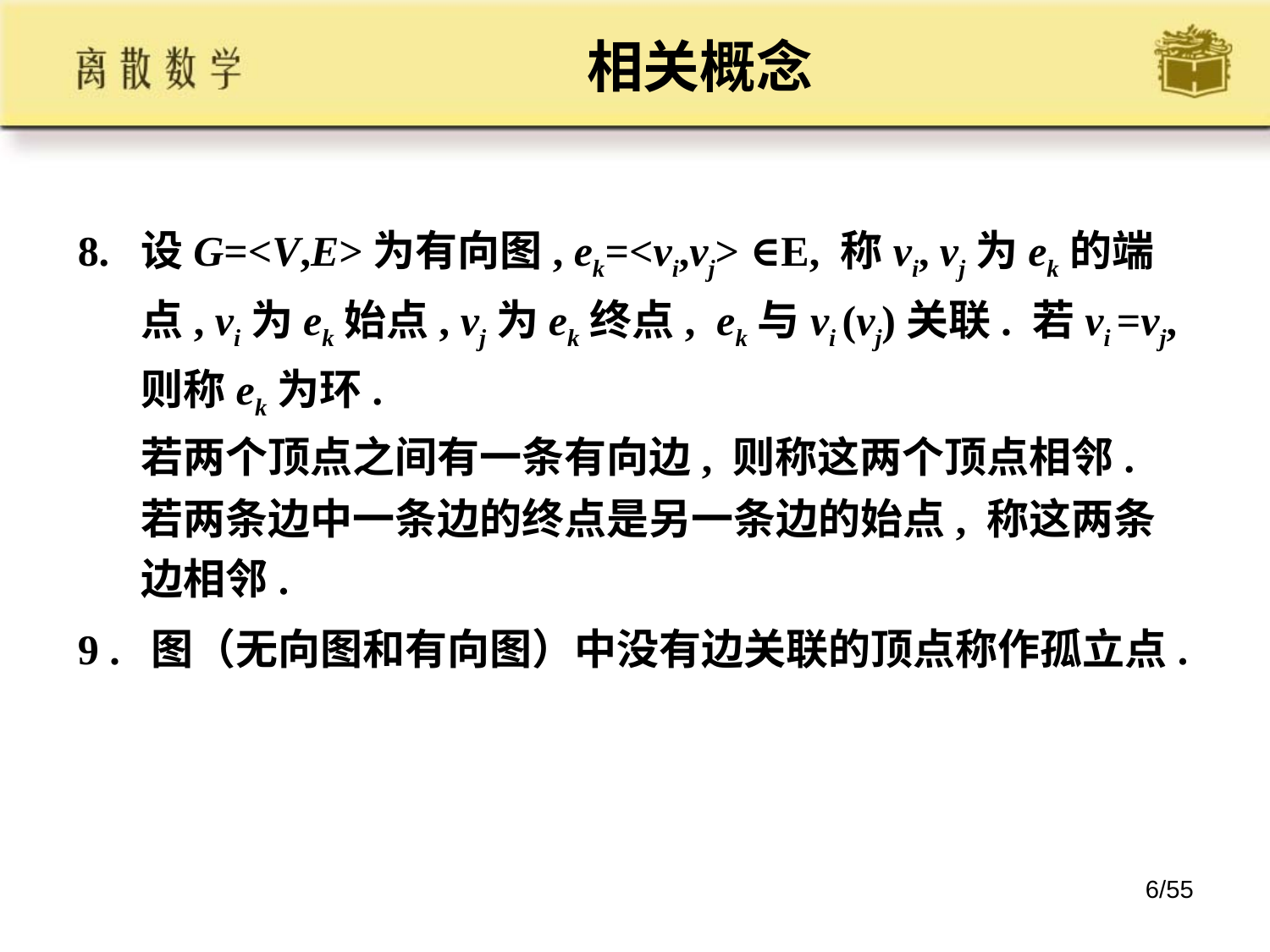

# 相关概念
8.  设G=<V,E>为有向图, ek=<vi,vj> ∈E, 称vi, vj为ek的端点, vi为ek始点, vj为ek终点,  ek与vi (vj)关联. 若vi =vj, 则称ek为环.
若两个顶点之间有一条有向边, 则称这两个顶点相邻.     若两条边中一条边的终点是另一条边的始点, 称这两条边相邻.
9 .  图（无向图和有向图）中没有边关联的顶点称作孤立点.
6/55